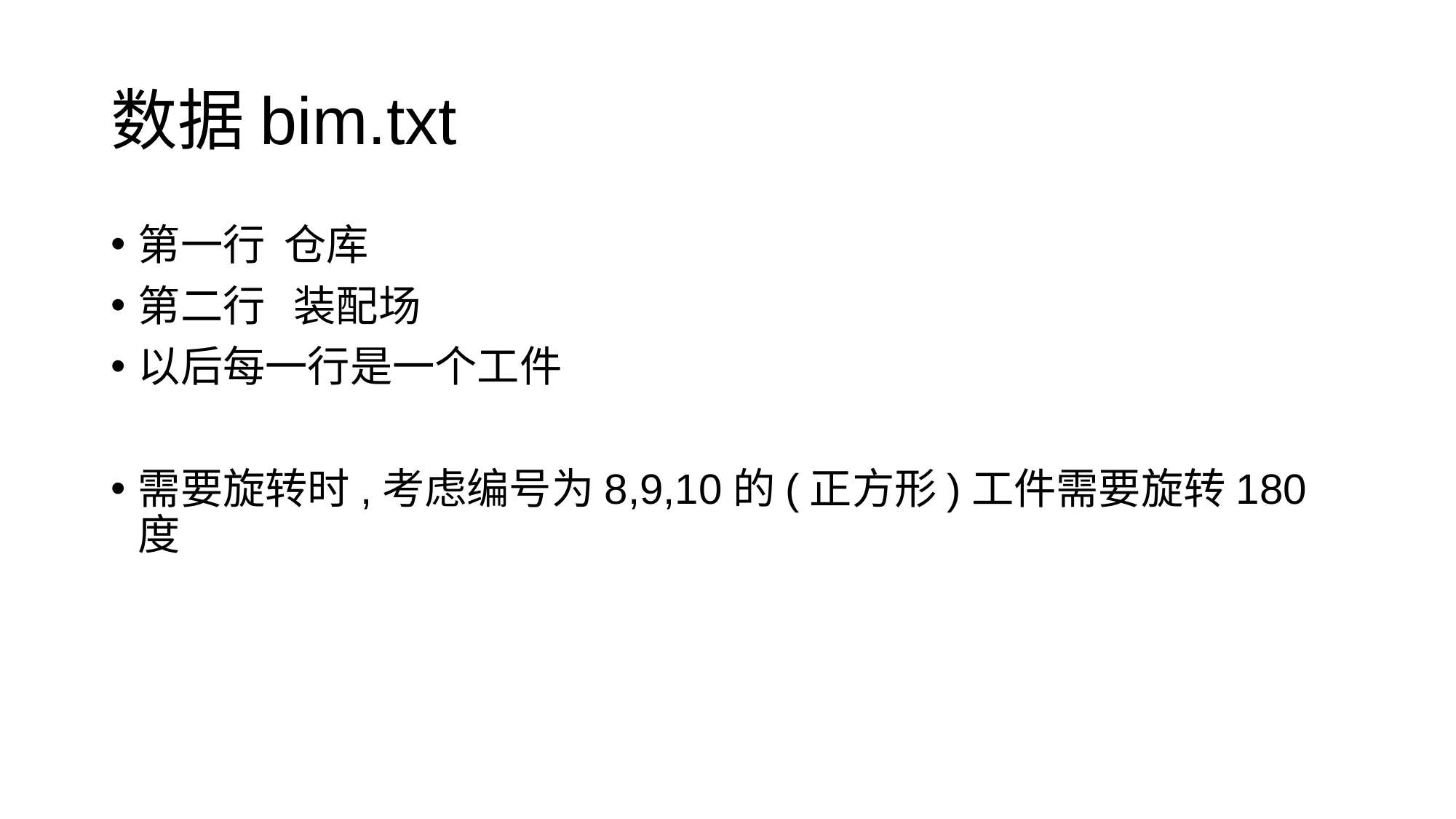

# 数据bim.txt
第一行  仓库
第二行   装配场
以后每一行是一个工件

需要旋转时,考虑编号为8,9,10的(正方形)工件需要旋转180度